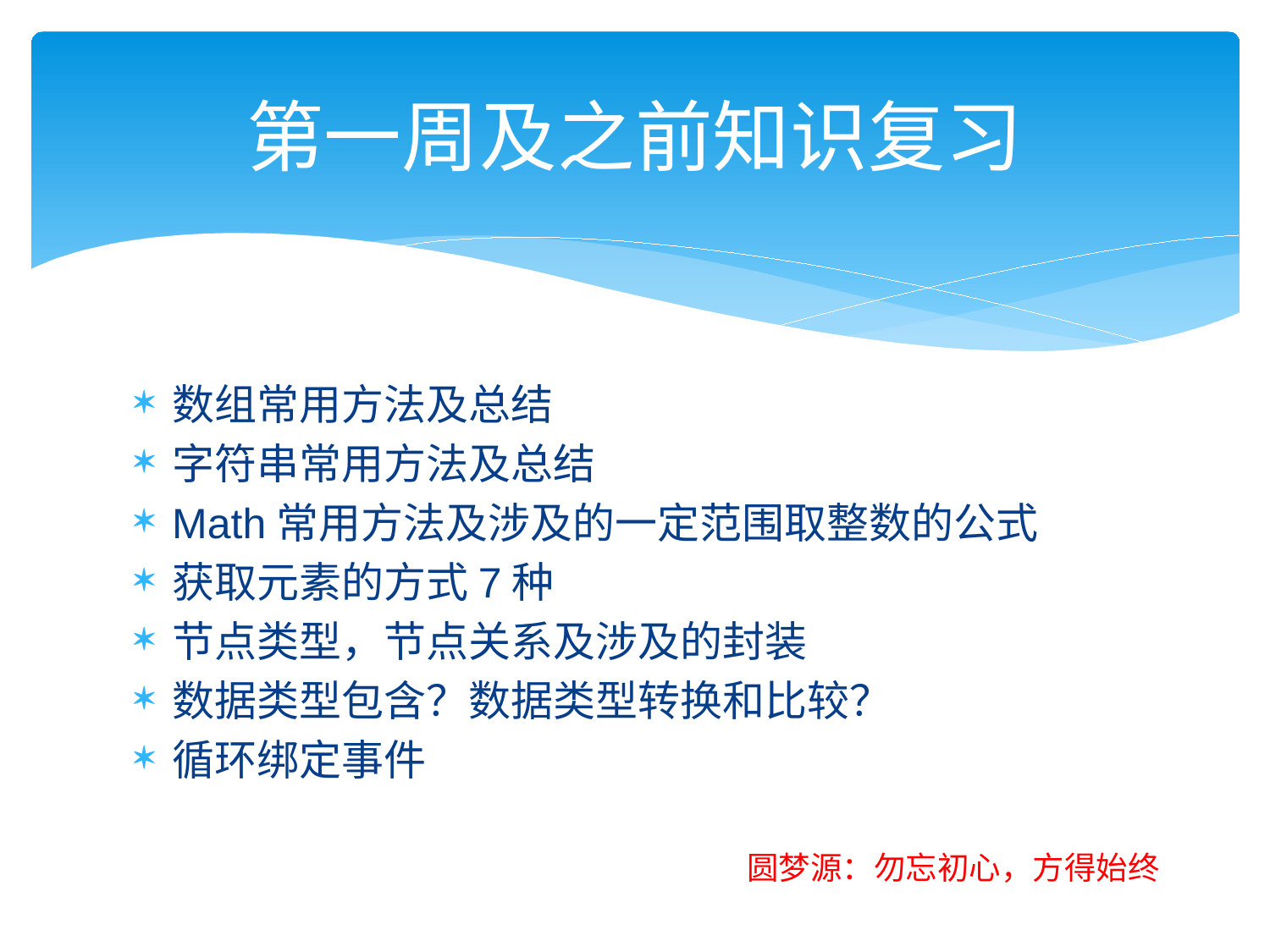

# 第一周及之前知识复习
数组常用方法及总结
字符串常用方法及总结
Math常用方法及涉及的一定范围取整数的公式
获取元素的方式7种
节点类型，节点关系及涉及的封装
数据类型包含？数据类型转换和比较？
循环绑定事件